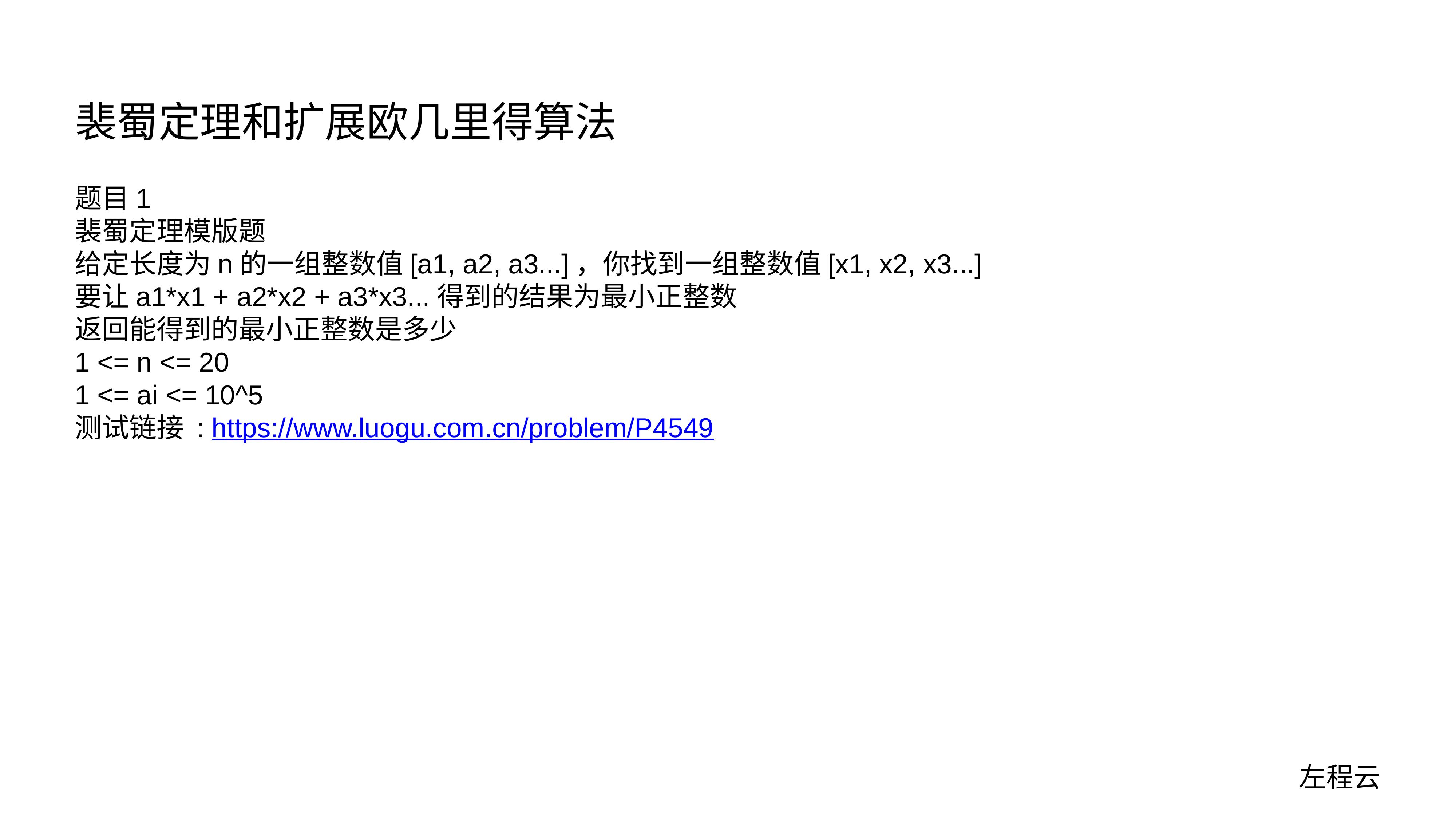

# 裴蜀定理和扩展欧几里得算法
题目1
裴蜀定理模版题
给定长度为n的一组整数值[a1, a2, a3...]，你找到一组整数值[x1, x2, x3...]
要让a1*x1 + a2*x2 + a3*x3...得到的结果为最小正整数
返回能得到的最小正整数是多少
1 <= n <= 20
1 <= ai <= 10^5
测试链接 : https://www.luogu.com.cn/problem/P4549
左程云